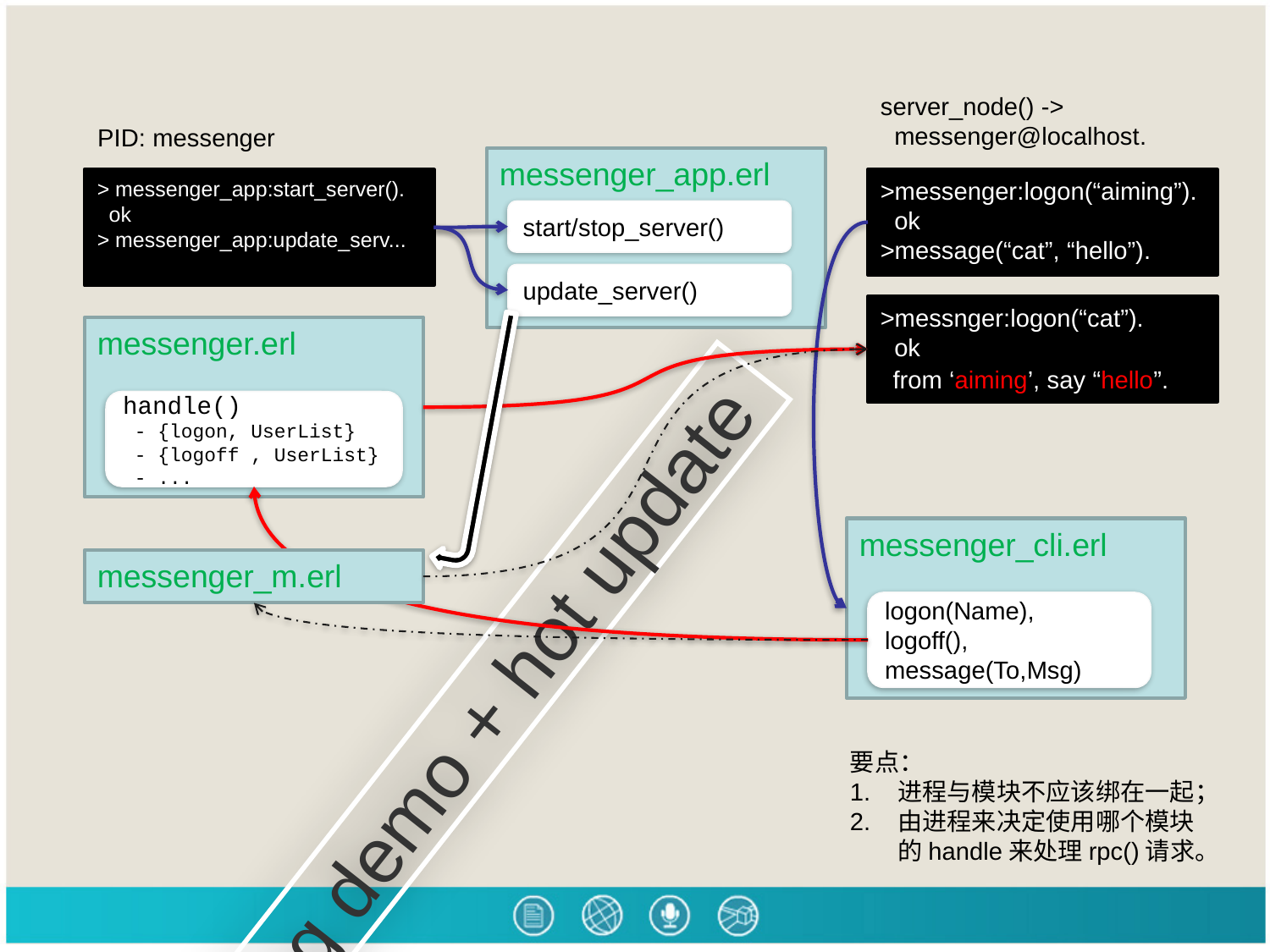

server_node() ->
  messenger@localhost.
PID: messenger
messenger_app.erl
> messenger_app:start_server().
  ok
> messenger_app:update_serv...
>messenger:logon(“aiming”).
  ok
>message(“cat”, “hello”).
start/stop_server()
update_server()
>messnger:logon(“cat”).
  ok

messenger.erl
from ‘aiming’, say “hello”.
handle()
 - {logon, UserList}
 - {logoff , UserList}
 - ...
messenger_cli.erl
messenger_m.erl
logon(Name),
logoff(),
message(To,Msg)
erlang demo + hot update
要点：
进程与模块不应该绑在一起；
由进程来决定使用哪个模块
的handle来处理rpc()请求。